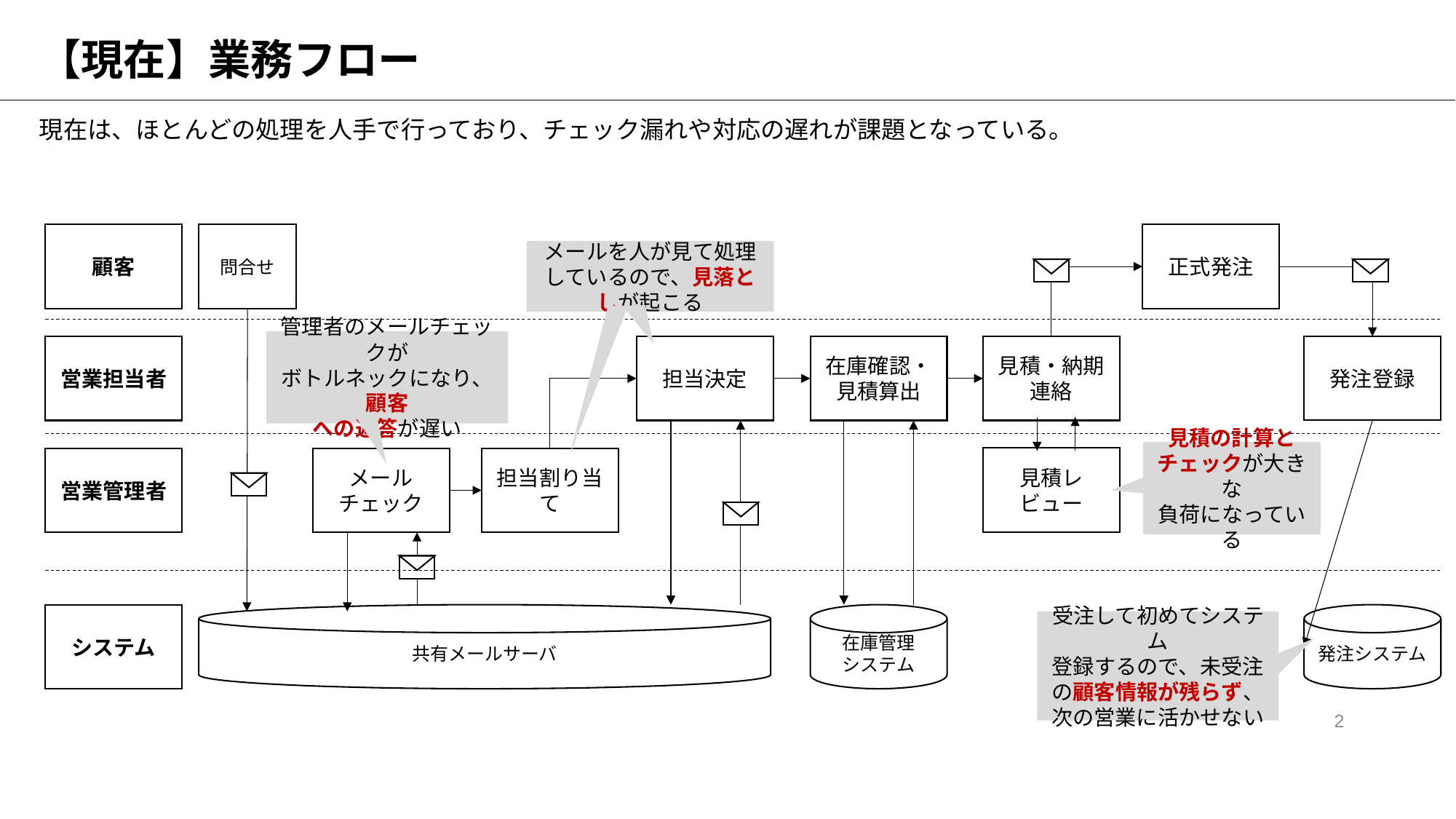

# 【現在】業務フロー
現在は、ほとんどの処理を人手で行っており、チェック漏れや対応の遅れが課題となっている。
顧客
問合せ
正式発注
メールを人が見て処理しているので、見落としが起こる

管理者のメールチェックが
ボトルネックになり、顧客
への返答が遅い
発注登録
営業担当者
担当決定
在庫確認・
見積算出
見積・納期
連絡

見積の計算とチェックが大きな
負荷になっている
見積レビュー
営業管理者
メールチェック
担当割り当て

システム
共有メールサーバ
在庫管理
システム
発注システム
受注して初めてシステム
登録するので、未受注の顧客情報が残らず、次の営業に活かせない

2